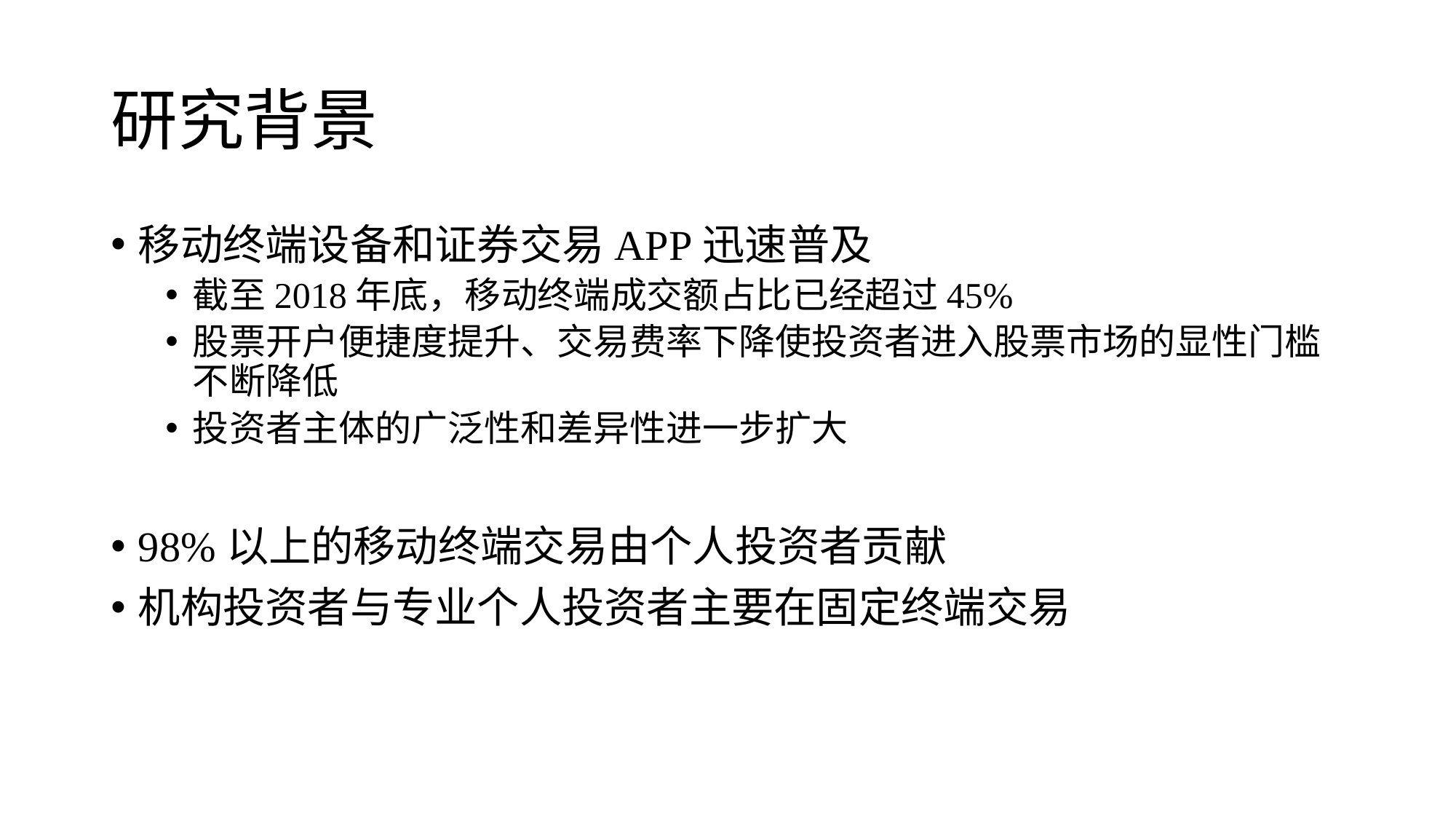

# 研究背景
移动终端设备和证券交易APP迅速普及
截至2018年底，移动终端成交额占比已经超过45%
股票开户便捷度提升、交易费率下降使投资者进入股票市场的显性门槛不断降低
投资者主体的广泛性和差异性进一步扩大

98%以上的移动终端交易由个人投资者贡献
机构投资者与专业个人投资者主要在固定终端交易